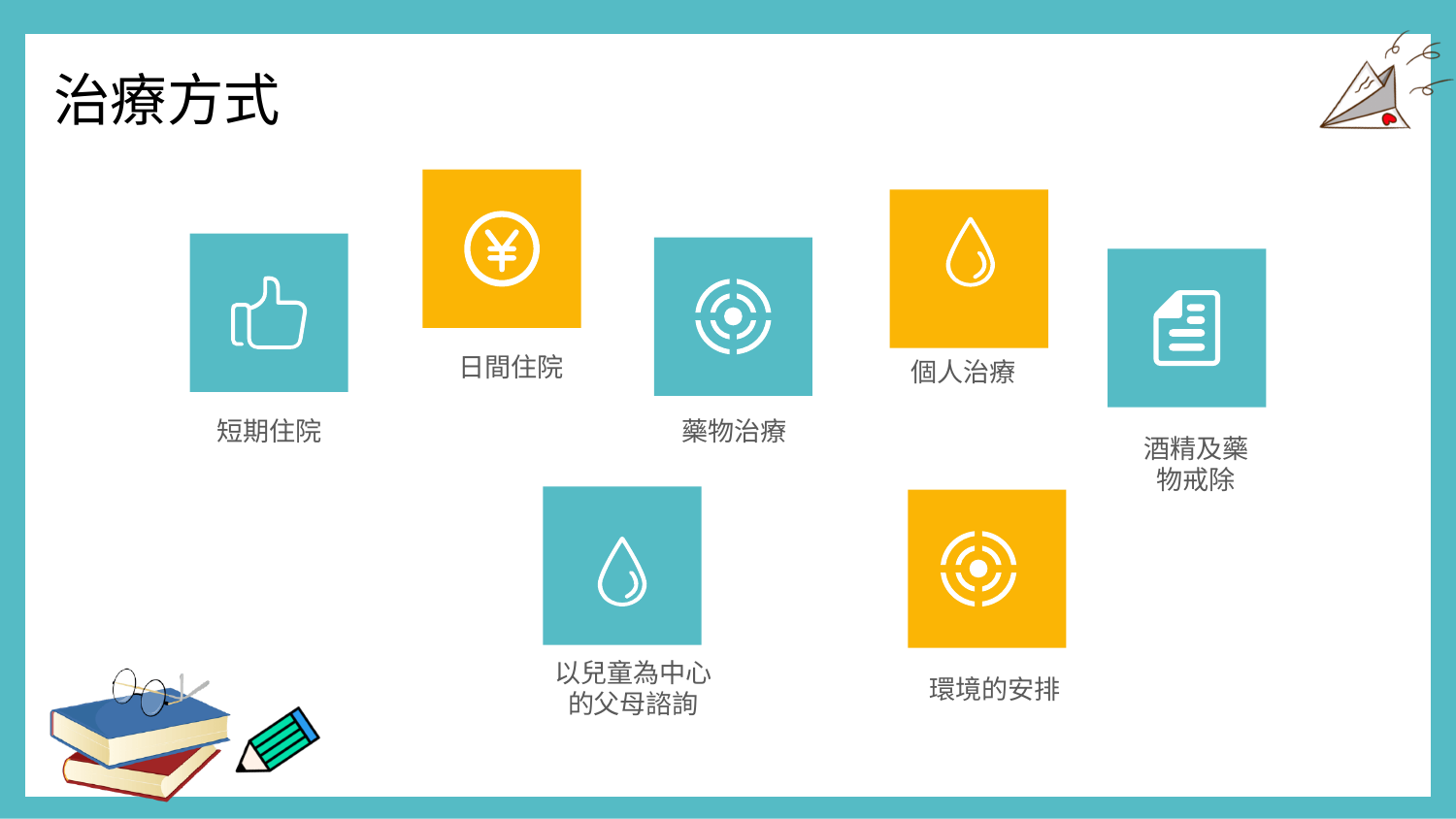

治療方式

日間住院
個人治療
短期住院
藥物治療
酒精及藥物戒除

以兒童為中心的父母諮詢
環境的安排